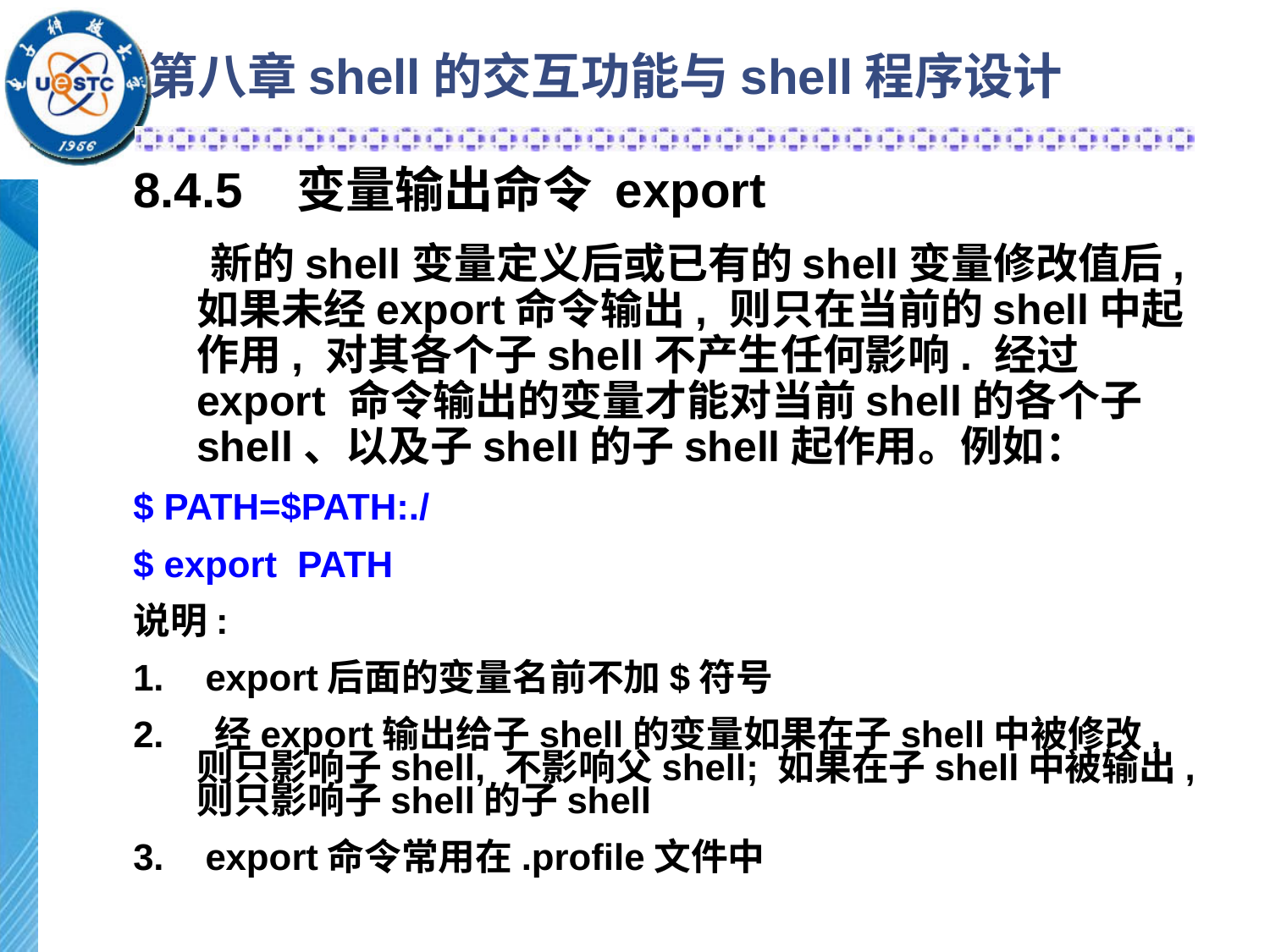

# 第八章shell的交互功能与shell程序设计
8.4.5   变量输出命令 export
       新的shell变量定义后或已有的shell变量修改值后, 如果未经export命令输出, 则只在当前的shell中起作用, 对其各个子shell不产生任何影响. 经过 export 命令输出的变量才能对当前shell的各个子shell、以及子shell的子shell起作用。例如：
$ PATH=$PATH:./
$ export  PATH
说明:
1.    export后面的变量名前不加$符号
2.    经export输出给子shell的变量如果在子shell中被修改, 则只影响子shell, 不影响父shell; 如果在子shell中被输出,则只影响子shell的子shell
3.    export命令常用在.profile文件中